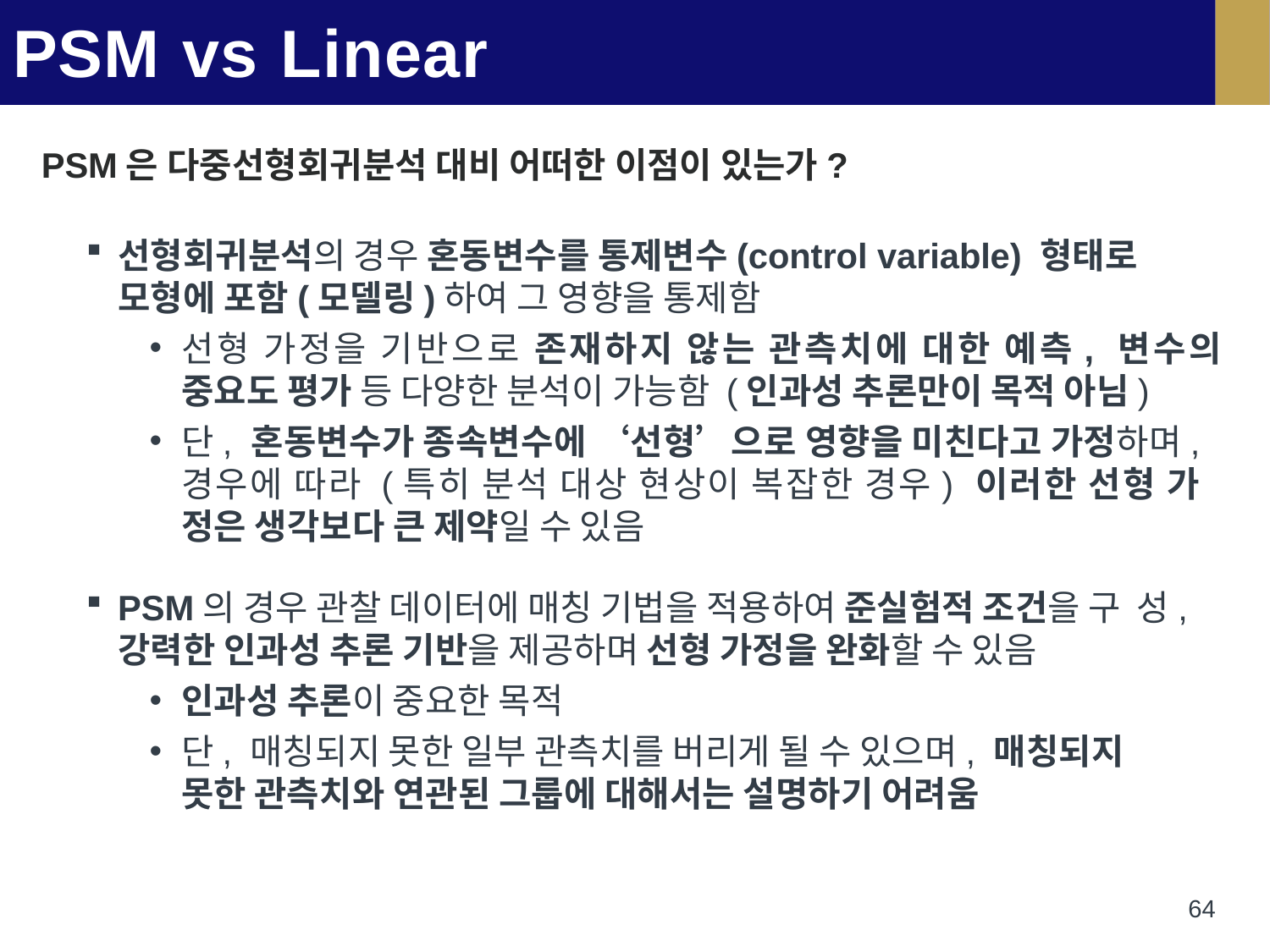

# PSM vs Linear Regression
PSM은 다중선형회귀분석 대비 어떠한 이점이 있는가?

선형회귀분석의 경우 혼동변수를 통제변수(control variable) 형태로
모형에 포함(모델링)하여 그 영향을 통제함
선형 가정을 기반으로 존재하지 않는 관측치에 대한 예측, 변수의  중요도 평가 등 다양한 분석이 가능함 (인과성 추론만이 목적 아님)
단, 혼동변수가 종속변수에 ‘선형’으로 영향을 미친다고 가정하며,  경우에 따라 (특히 분석 대상 현상이 복잡한 경우) 이러한 선형 가  정은 생각보다 큰 제약일 수 있음

PSM의 경우 관찰 데이터에 매칭 기법을 적용하여 준실험적 조건을 구  성, 강력한 인과성 추론 기반을 제공하며 선형 가정을 완화할 수 있음
인과성 추론이 중요한 목적
단, 매칭되지 못한 일부 관측치를 버리게 될 수 있으며, 매칭되지  못한 관측치와 연관된 그룹에 대해서는 설명하기 어려움
64